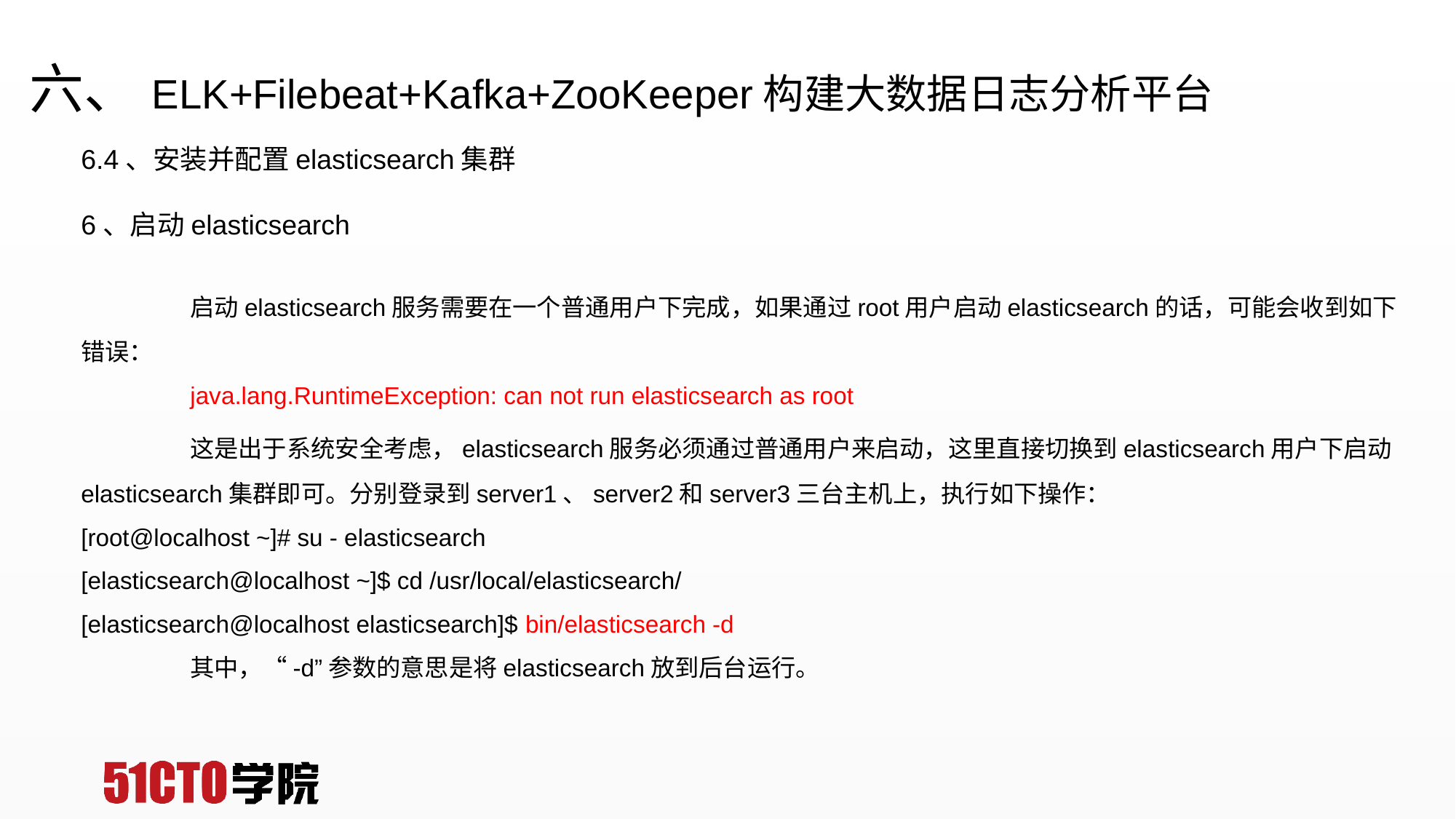

# 六、ELK+Filebeat+Kafka+ZooKeeper构建大数据日志分析平台
6.4、安装并配置elasticsearch集群

6、启动elasticsearch

	启动elasticsearch服务需要在一个普通用户下完成，如果通过root用户启动elasticsearch的话，可能会收到如下错误：
	java.lang.RuntimeException: can not run elasticsearch as root
	这是出于系统安全考虑，elasticsearch服务必须通过普通用户来启动，这里直接切换到elasticsearch用户下启动elasticsearch集群即可。分别登录到server1、server2和server3三台主机上，执行如下操作：
[root@localhost ~]# su - elasticsearch
[elasticsearch@localhost ~]$ cd /usr/local/elasticsearch/
[elasticsearch@localhost elasticsearch]$ bin/elasticsearch -d
	其中，“-d”参数的意思是将elasticsearch放到后台运行。